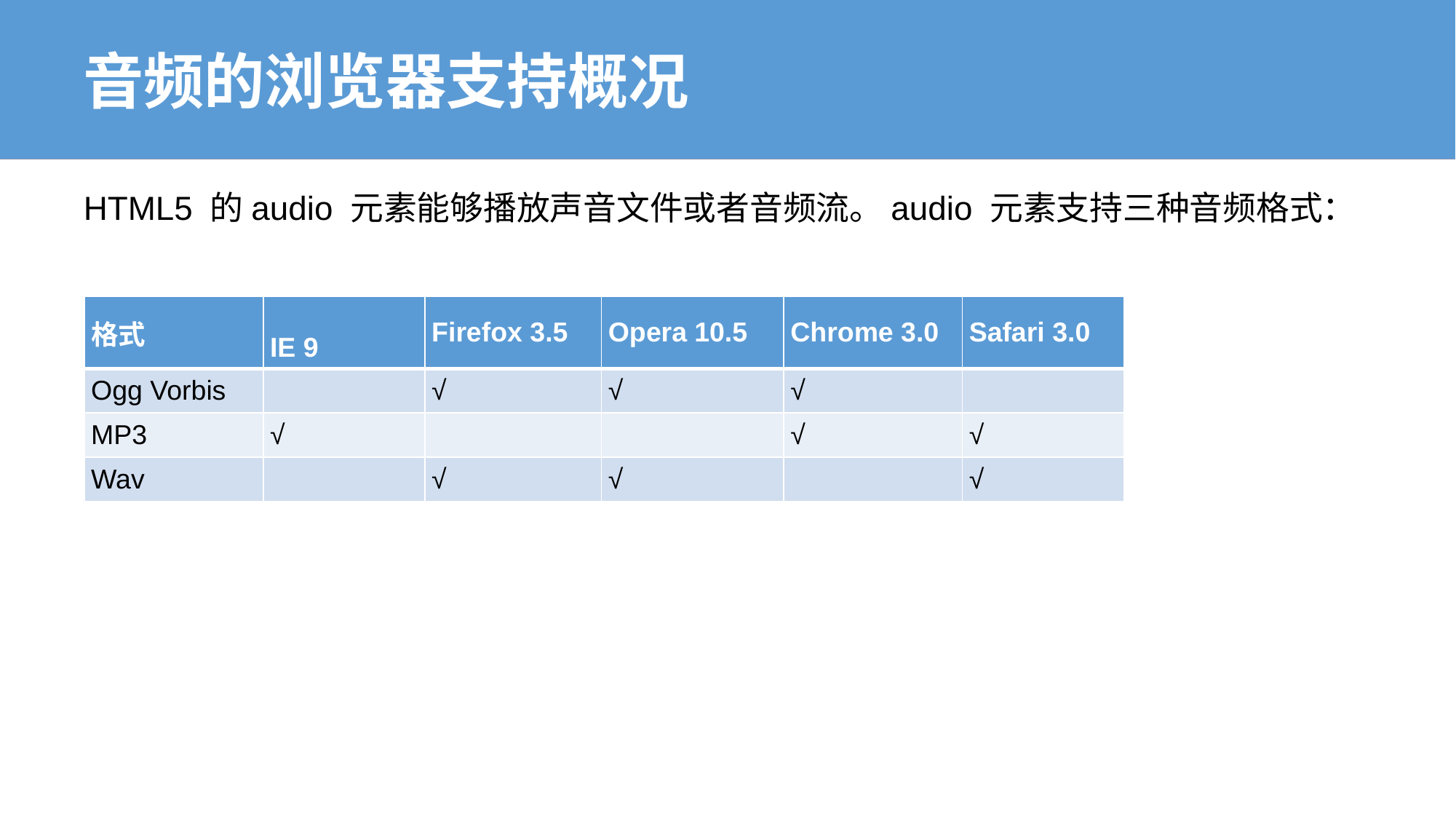

# 音频的浏览器支持概况
HTML5 的audio 元素能够播放声音文件或者音频流。audio 元素支持三种音频格式：
| 格式 | IE 9 | Firefox 3.5 | Opera 10.5 | Chrome 3.0 | Safari 3.0 |
| --- | --- | --- | --- | --- | --- |
| Ogg Vorbis |  | √ | √ | √ |  |
| MP3 | √ |  |  | √ | √ |
| Wav |  | √ | √ |  | √ |